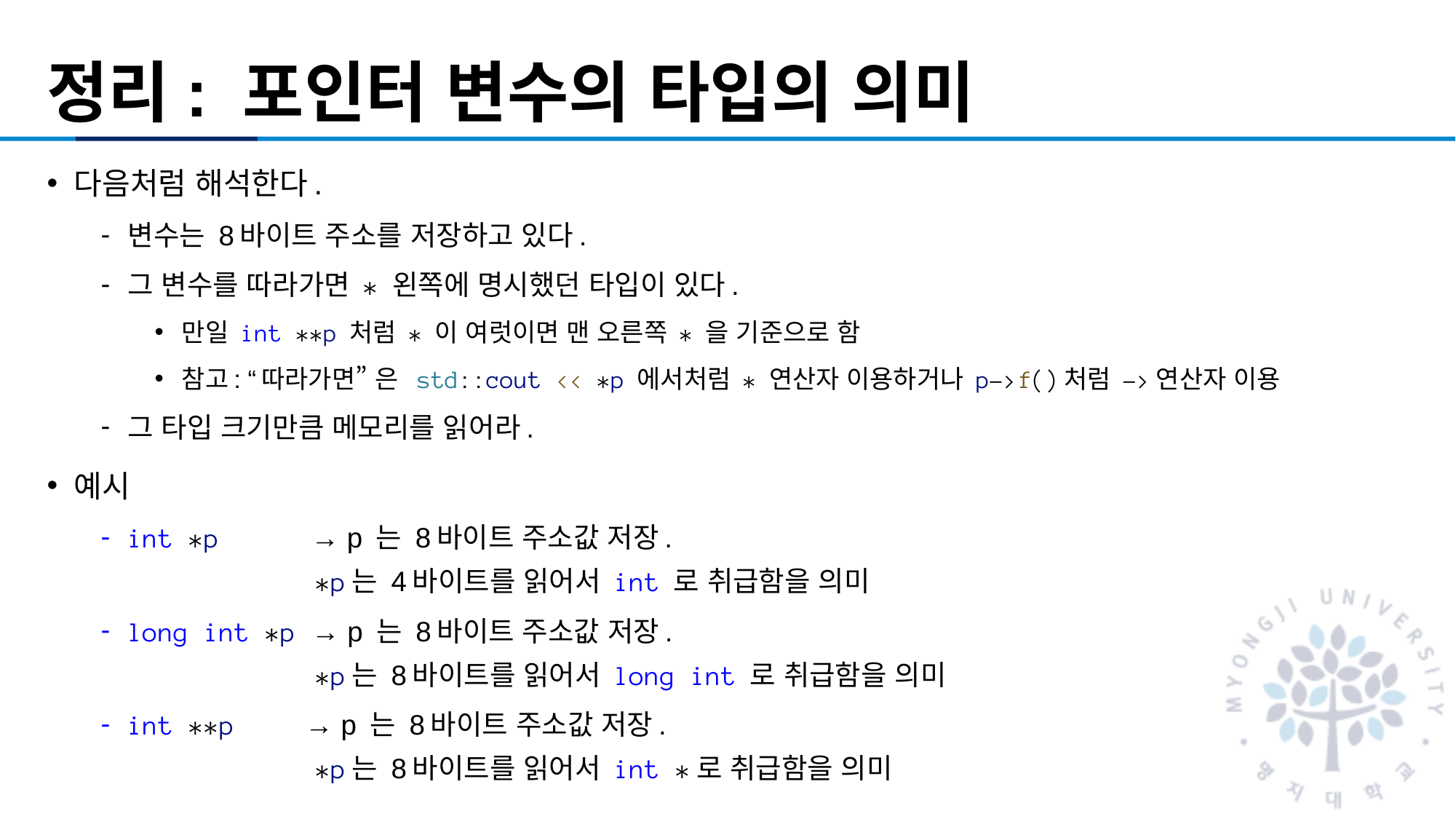

# 정리: 포인터 변수의 타입의 의미
다음처럼 해석한다.
변수는 8바이트 주소를 저장하고 있다.
그 변수를 따라가면 * 왼쪽에 명시했던 타입이 있다.
만일 int **p 처럼 * 이 여럿이면 맨 오른쪽 * 을 기준으로 함
참고: “따라가면” 은  std::cout << *p 에서처럼 * 연산자 이용하거나 p->f()처럼 ->연산자 이용
그 타입 크기만큼 메모리를 읽어라.
예시
int *p      → p 는 8바이트 주소값 저장.
                        *p는 4바이트를 읽어서 int 로 취급함을 의미
long int *p  → p 는 8바이트 주소값 저장.
                        *p는 8바이트를 읽어서 long int 로 취급함을 의미
int **p         → p 는 8바이트 주소값 저장.
                        *p는 8바이트를 읽어서 int *로 취급함을 의미